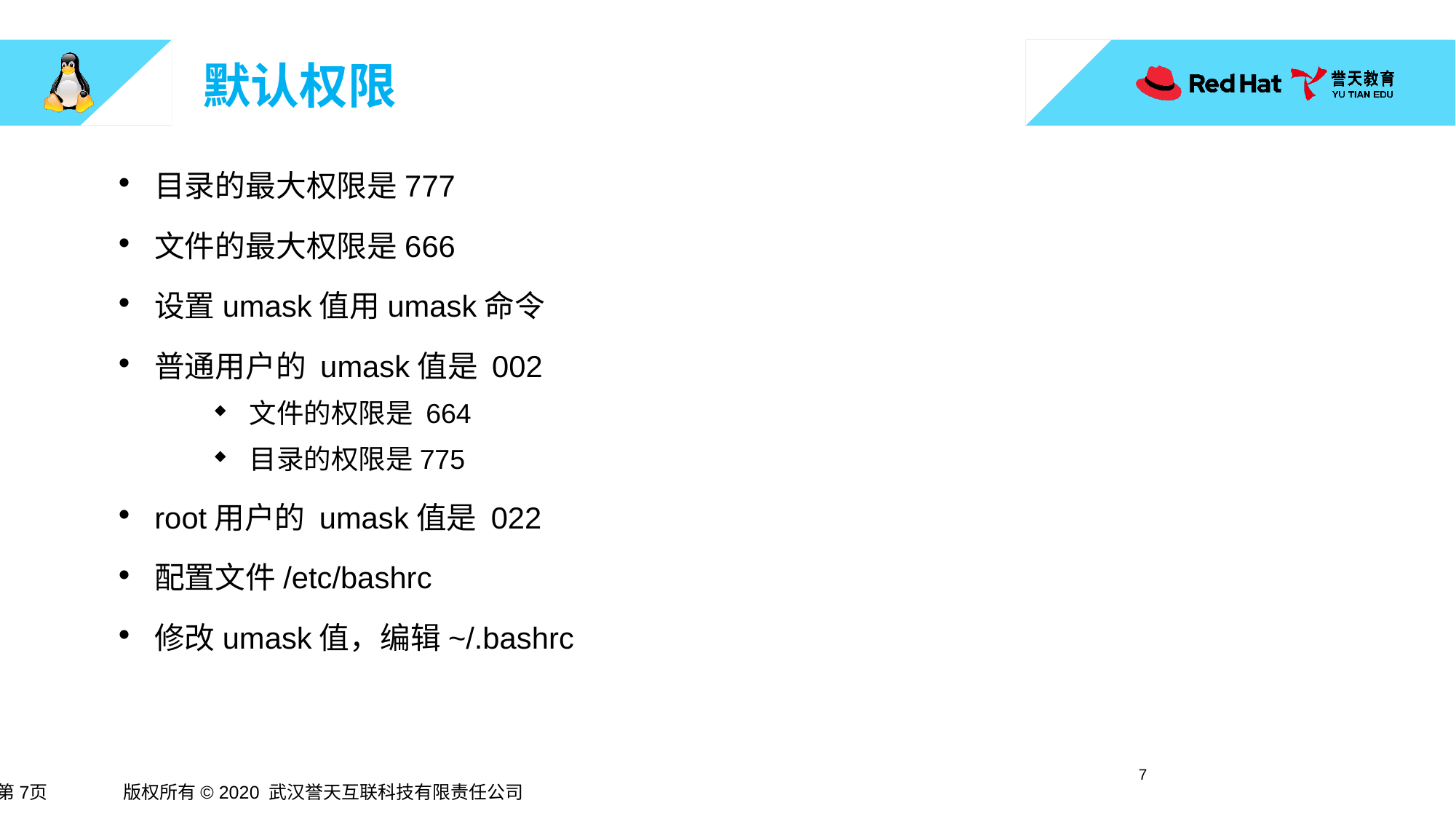

# 默认权限
目录的最大权限是777
文件的最大权限是666
设置umask值用umask命令
普通用户的 umask值是 002
文件的权限是 664
目录的权限是775
root用户的 umask值是 022
配置文件/etc/bashrc
修改umask值，编辑~/.bashrc
7